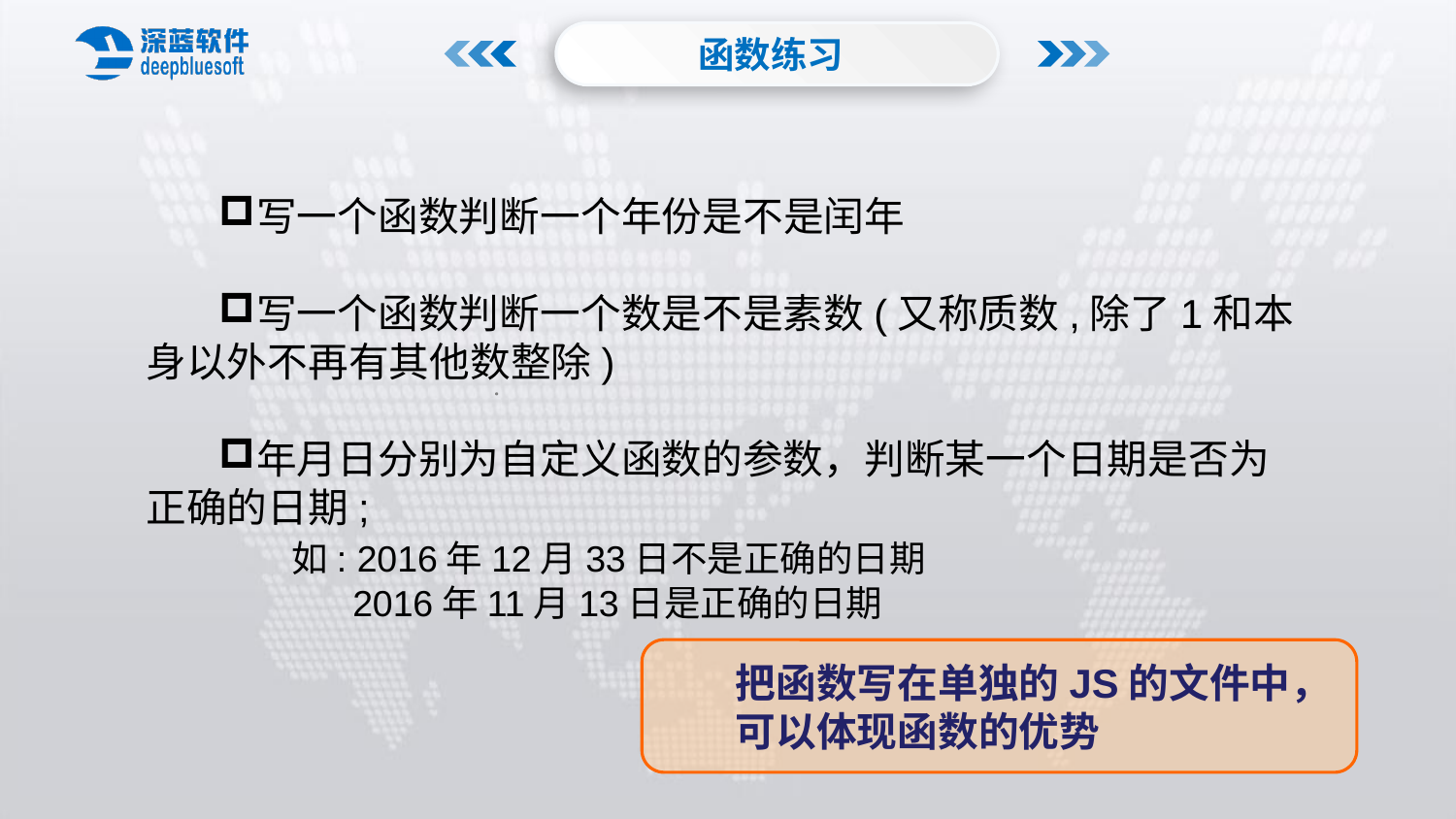

函数练习

写一个函数判断一个年份是不是闰年

写一个函数判断一个数是不是素数(又称质数,除了1和本身以外不再有其他数整除)

年月日分别为自定义函数的参数，判断某一个日期是否为正确的日期;
	如: 2016年12月33日不是正确的日期
	      2016年11月13日是正确的日期

把函数写在单独的JS的文件中，
可以体现函数的优势